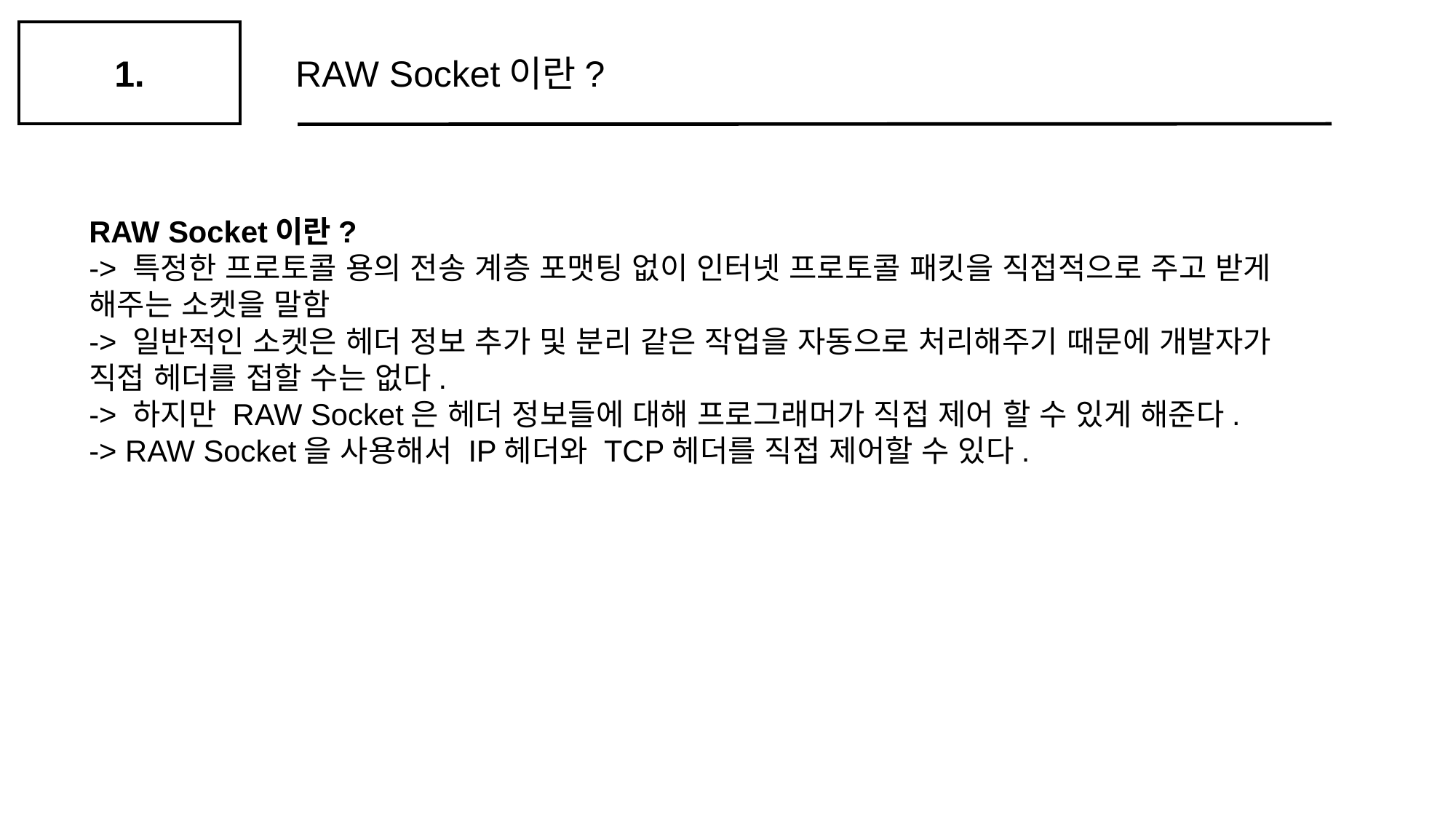

1.
RAW Socket이란?
RAW Socket이란?
-> 특정한 프로토콜 용의 전송 계층 포맷팅 없이 인터넷 프로토콜 패킷을 직접적으로 주고 받게 해주는 소켓을 말함
-> 일반적인 소켓은 헤더 정보 추가 및 분리 같은 작업을 자동으로 처리해주기 때문에 개발자가 직접 헤더를 접할 수는 없다.
-> 하지만 RAW Socket은 헤더 정보들에 대해 프로그래머가 직접 제어 할 수 있게 해준다.
-> RAW Socket을 사용해서 IP헤더와 TCP헤더를 직접 제어할 수 있다.